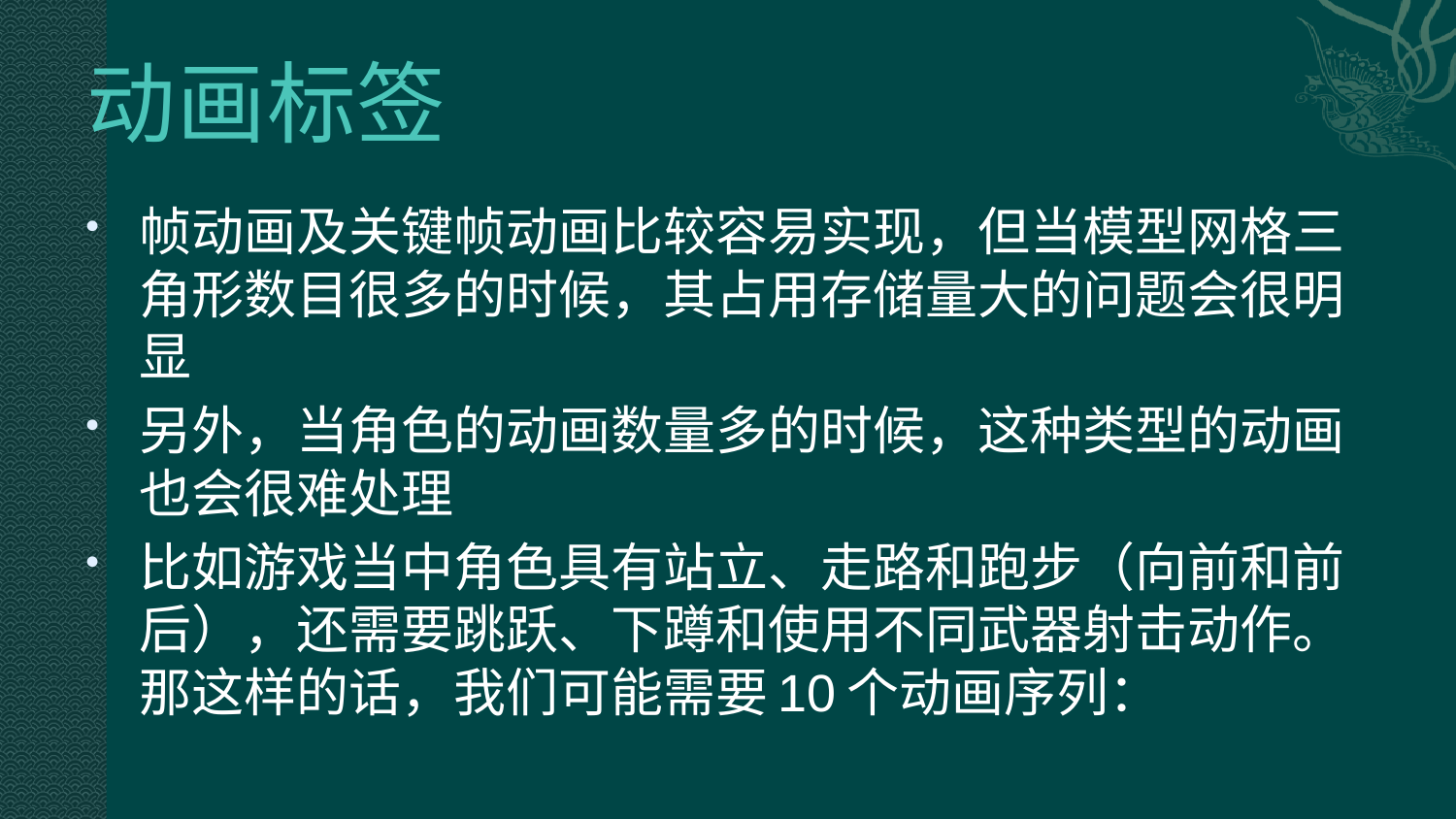

# 动画标签
帧动画及关键帧动画比较容易实现，但当模型网格三角形数目很多的时候，其占用存储量大的问题会很明显
另外，当角色的动画数量多的时候，这种类型的动画也会很难处理
比如游戏当中角色具有站立、走路和跑步（向前和前后），还需要跳跃、下蹲和使用不同武器射击动作。那这样的话，我们可能需要10个动画序列：